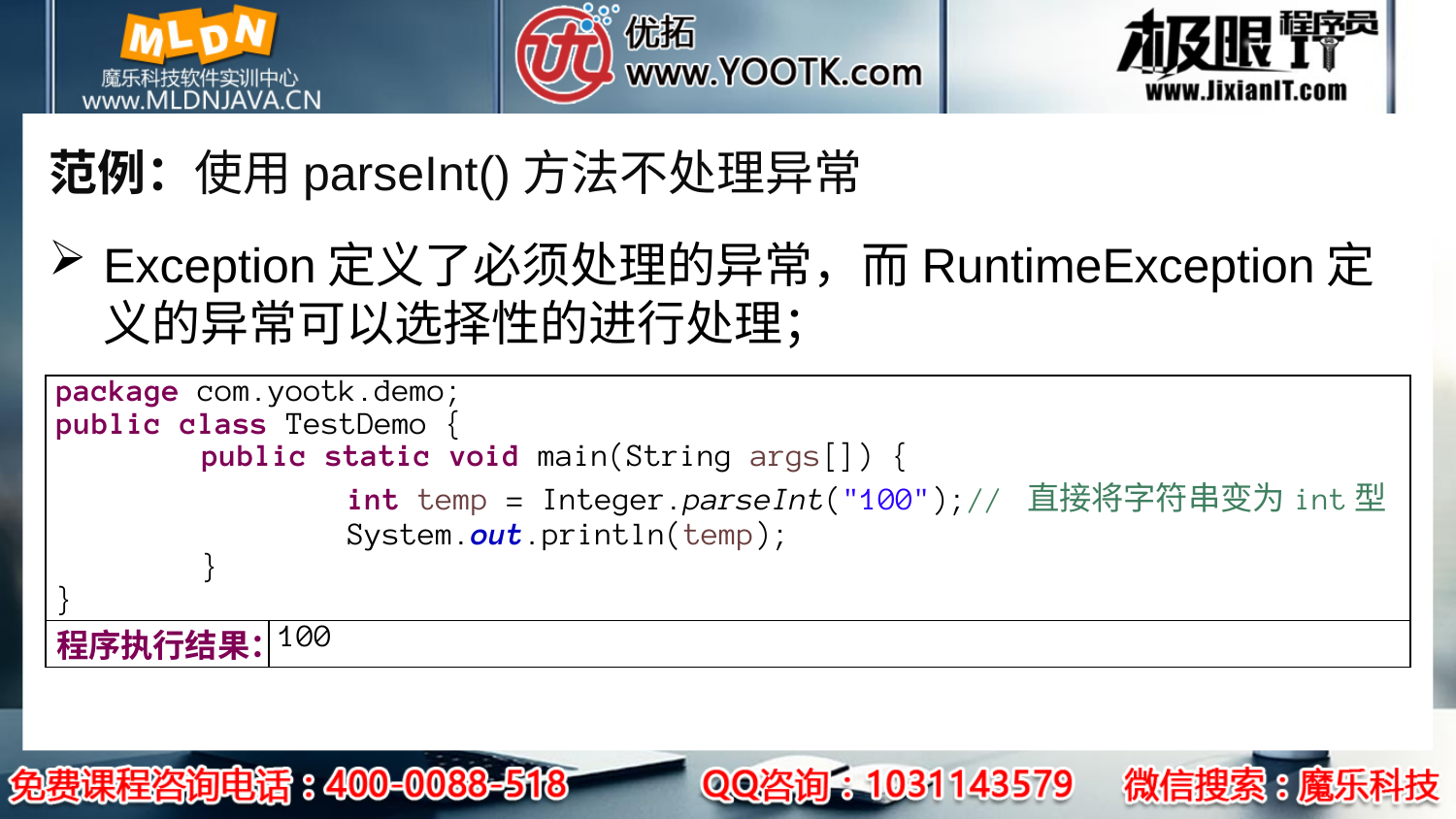

# 范例：使用parseInt()方法不处理异常
Exception定义了必须处理的异常，而RuntimeException定义的异常可以选择性的进行处理；
| package com.yootk.demo; public class TestDemo { public static void main(String args[]) { int temp = Integer.parseInt("100");// 直接将字符串变为int型 System.out.println(temp); } } |  |
| --- | --- |
| 程序执行结果： | 100 |